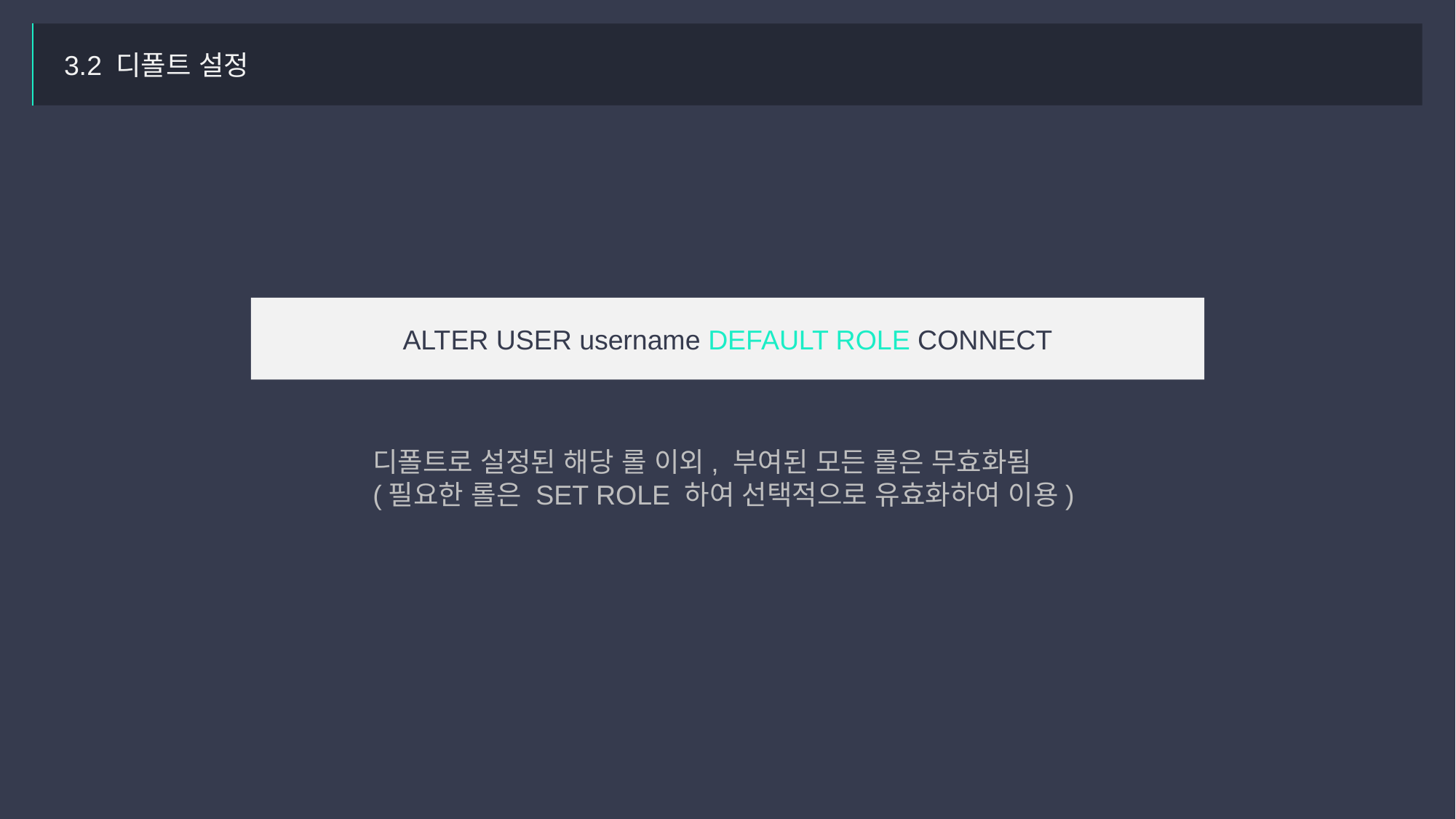

3.2 디폴트 설정
ALTER USER username DEFAULT ROLE CONNECT
디폴트로 설정된 해당 롤 이외, 부여된 모든 롤은 무효화됨
(필요한 롤은 SET ROLE 하여 선택적으로 유효화하여 이용)